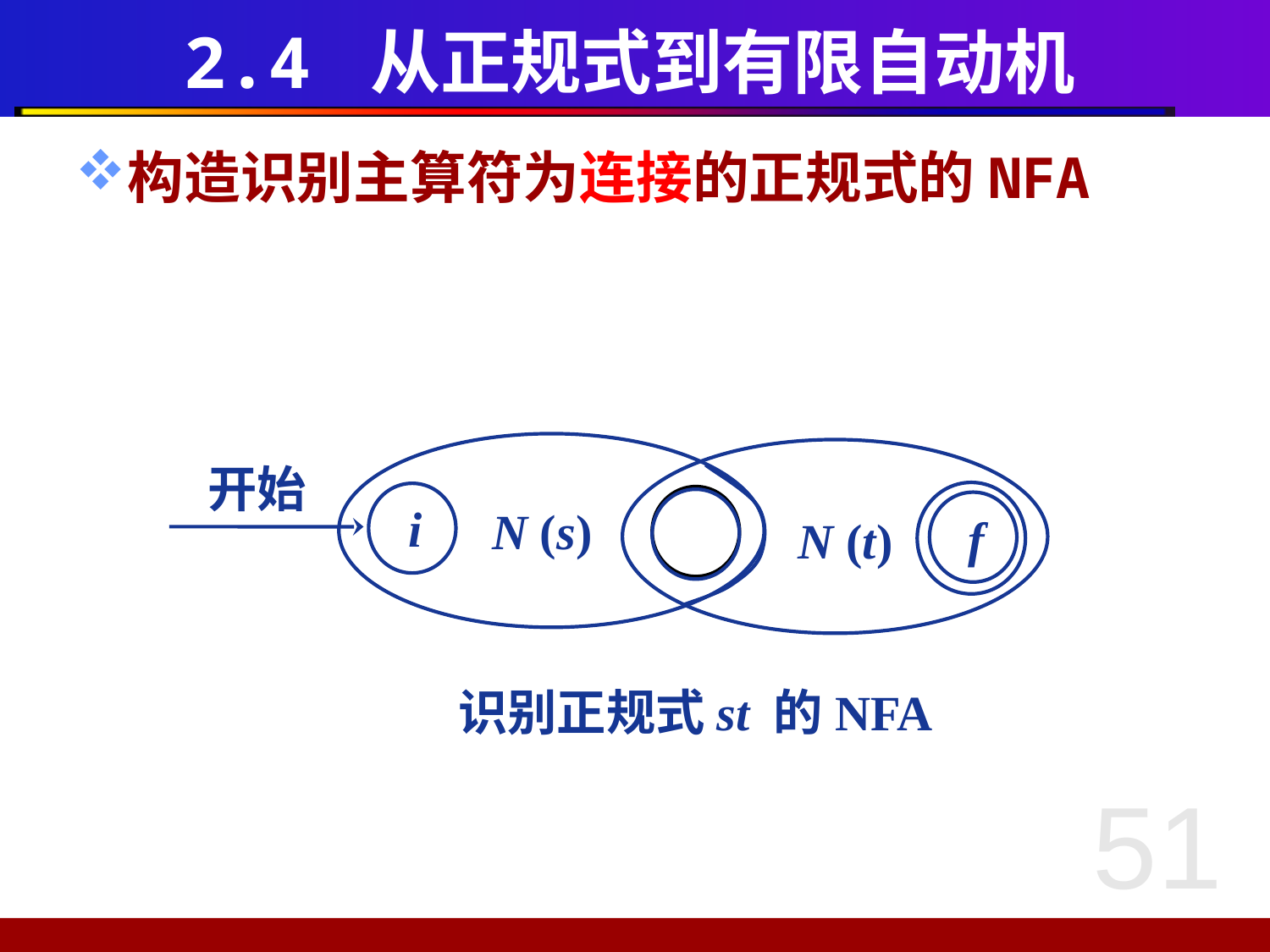

# 2.4 从正规式到有限自动机
构造识别主算符为连接的正规式的NFA

开始

f
i

N (s)
N (t)

识别正规式st 的NFA
51